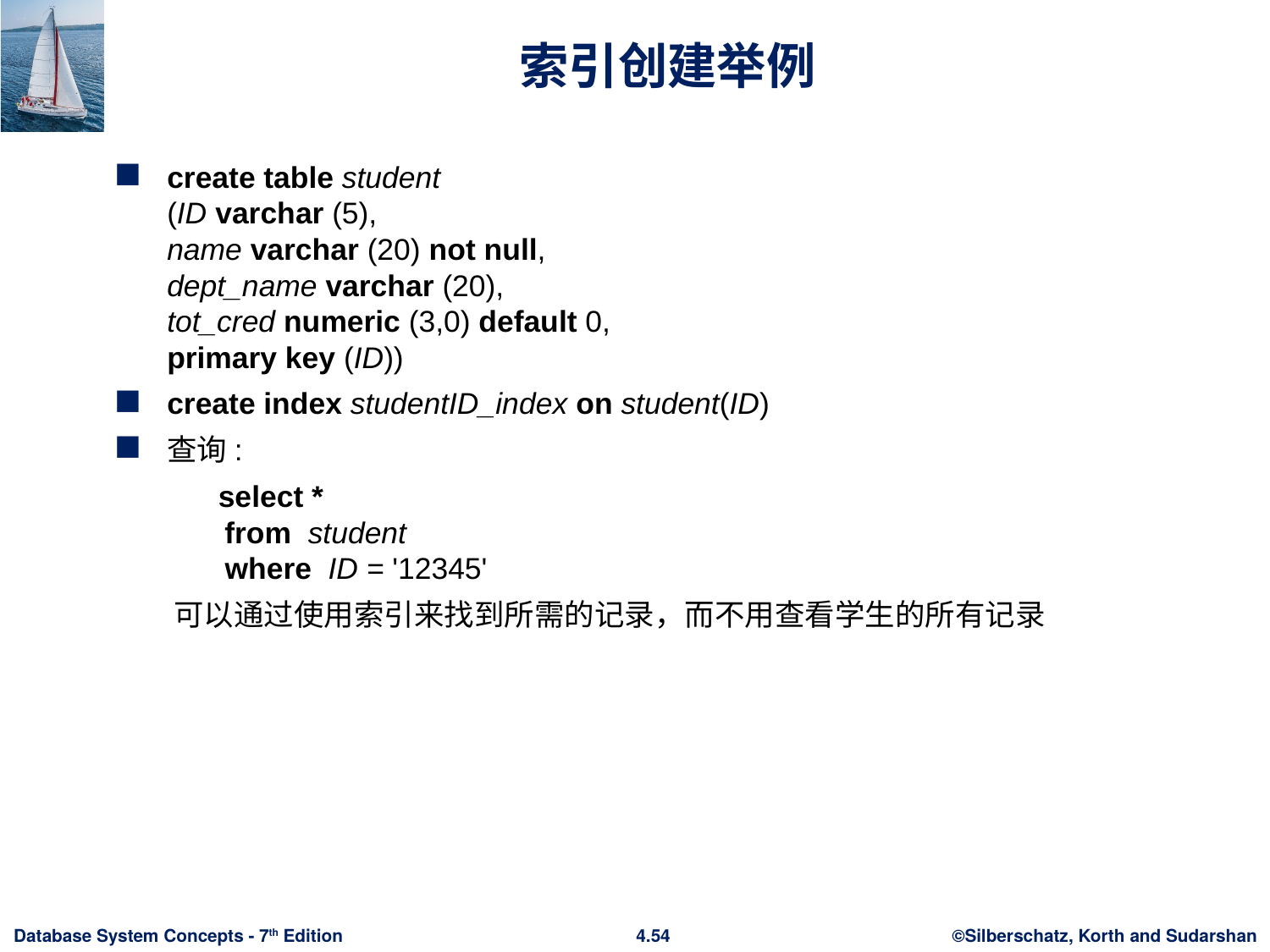

# 索引创建举例
create table student
(ID varchar (5),
name varchar (20) not null,
dept_name varchar (20),
tot_cred numeric (3,0) default 0,
primary key (ID))
create index studentID_index on student(ID)
查询:
            select *
       from  student
       where  ID = '12345'
       可以通过使用索引来找到所需的记录，而不用查看学生的所有记录